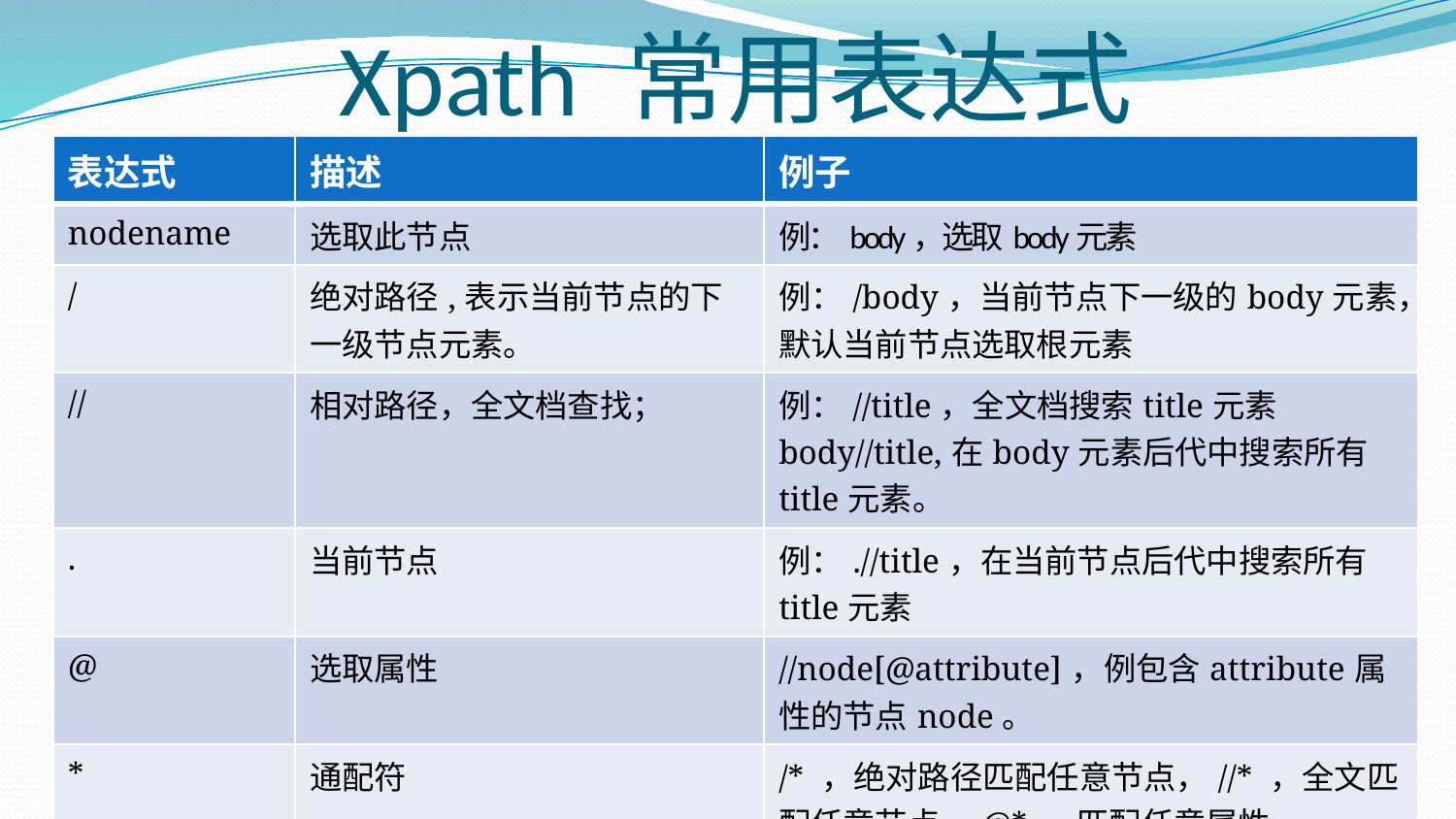

# Xpath 常用表达式
| 表达式 | 描述 | 例子 |
| --- | --- | --- |
| nodename | 选取此节点 | 例：body，选取body元素 |
| / | 绝对路径,表示当前节点的下一级节点元素。 | 例：/body，当前节点下一级的body元素，默认当前节点选取根元素 |
| // | 相对路径，全文档查找； | 例：//title，全文档搜索title元素 body//title,在body元素后代中搜索所有title元素。 |
| . | 当前节点 | 例：.//title，在当前节点后代中搜索所有title元素 |
| @ | 选取属性 | //node[@attribute]，例包含attribute属性的节点node。 |
| \* | 通配符 | /\* ，绝对路径匹配任意节点，//\* ，全文匹配任意节点，@\* ，匹配任意属性 |